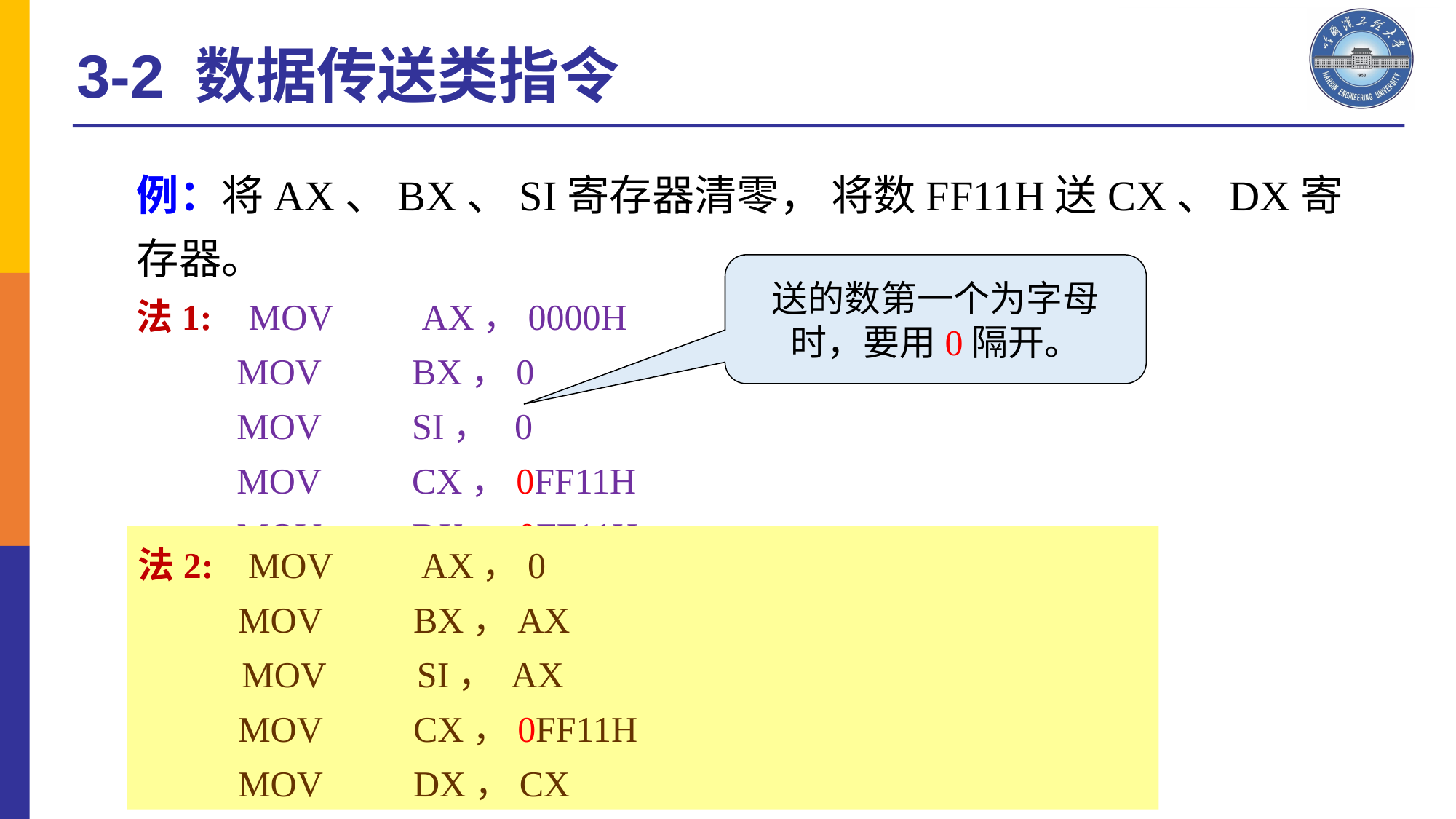

3-2 数据传送类指令
例：将AX、BX、SI寄存器清零， 将数FF11H送CX、DX寄存器。
法1:    MOV          AX，0000H
           MOV          BX，0
           MOV          SI，  0
           MOV          CX，0FF11H
           MOV          DX，0FF11H
送的数第一个为字母
时，要用0隔开。
法2:     MOV          AX，0
           MOV          BX，AX
               MOV          SI， AX
           MOV          CX，0FF11H
           MOV          DX，CX